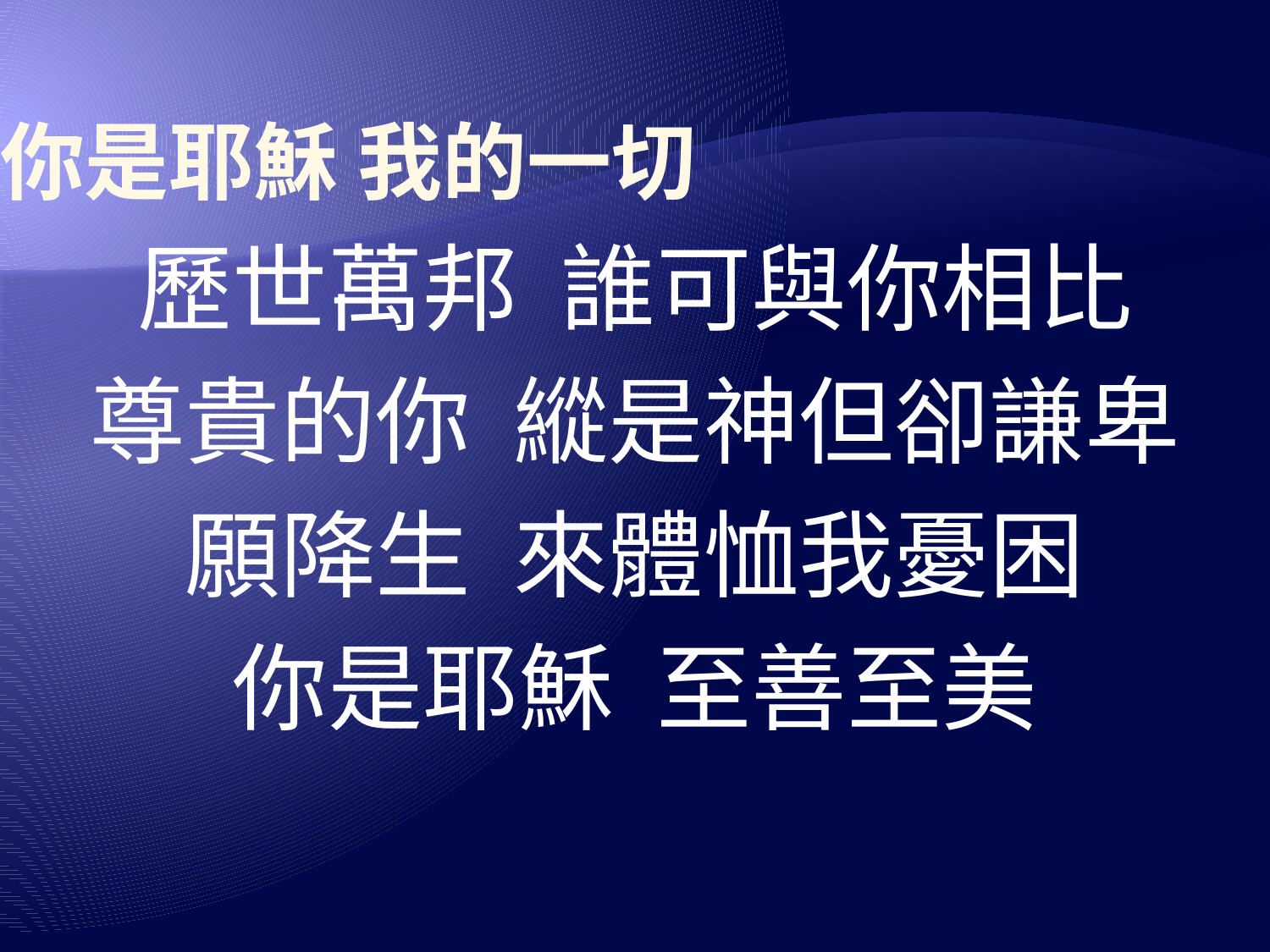

# 你是耶穌 我的一切
歷世萬邦  誰可與你相比
尊貴的你  縱是神但卻謙卑
願降生  來體恤我憂困
你是耶穌  至善至美